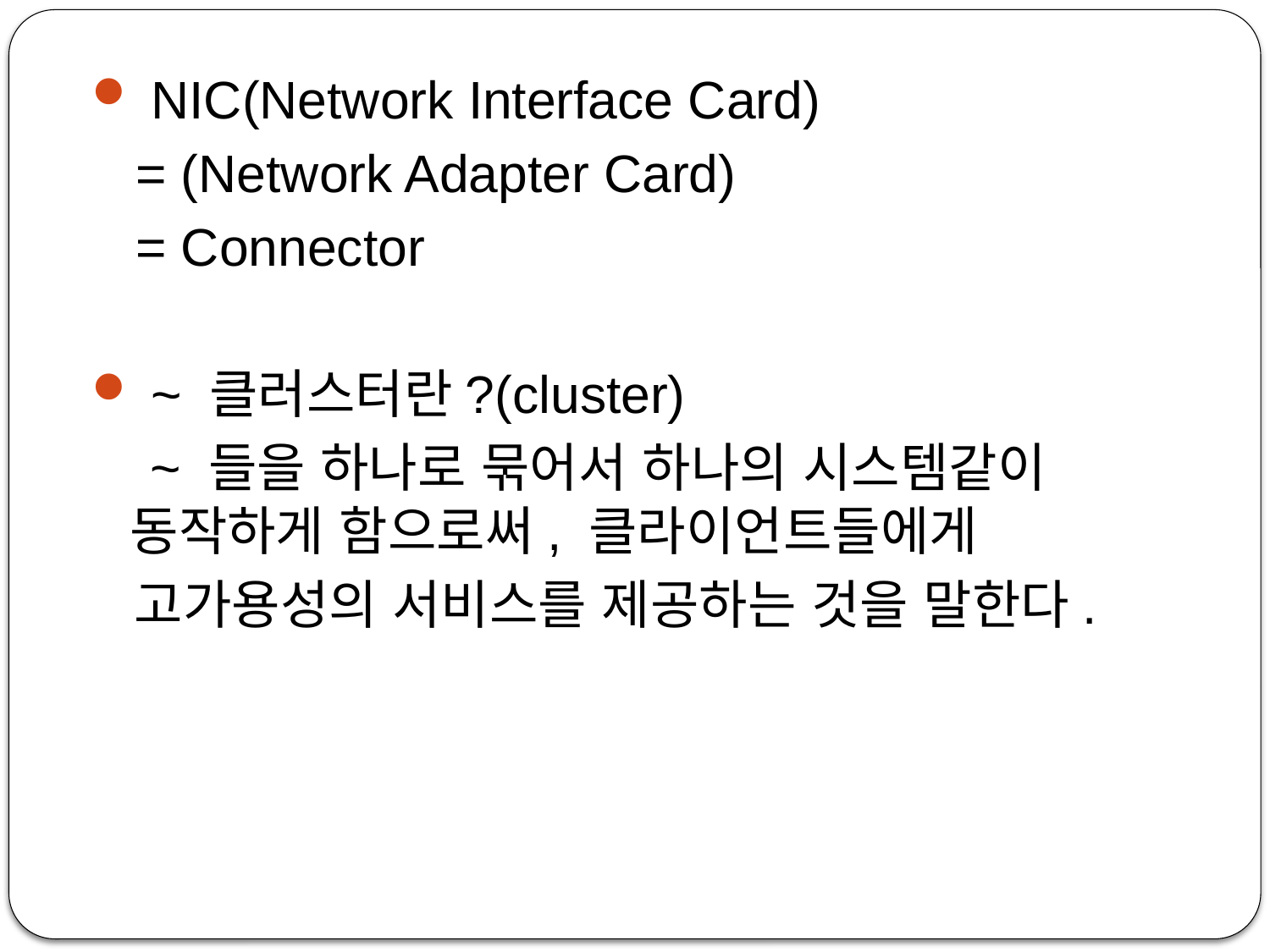

NIC(Network Interface Card)
   = (Network Adapter Card)
   = Connector

 ~ 클러스터란?(cluster)
    ~ 들을 하나로 묶어서 하나의 시스템같이 동작하게 함으로써, 클라이언트들에게
  고가용성의 서비스를 제공하는 것을 말한다.